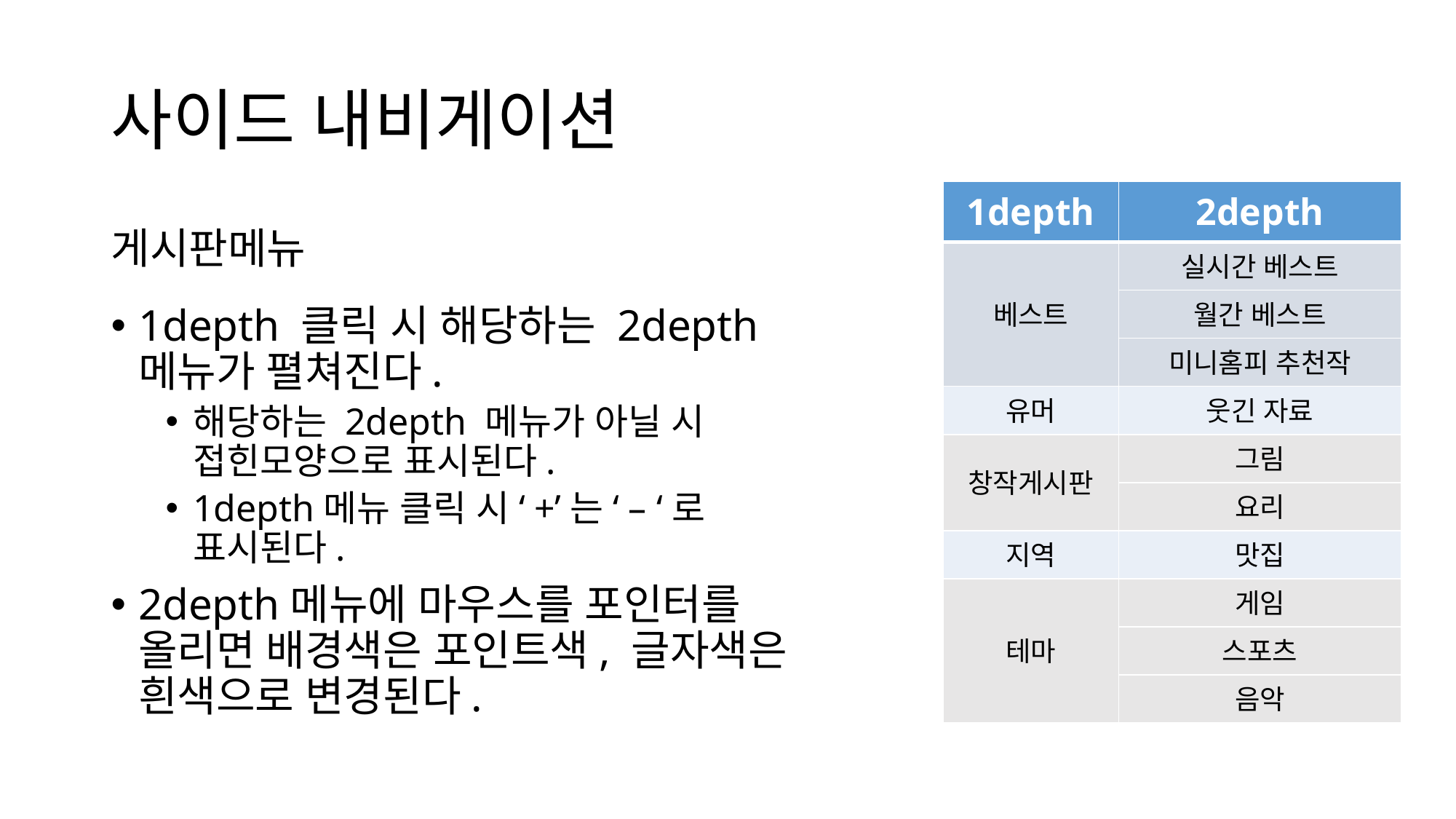

# 사이드 내비게이션
| 1depth | 2depth |
| --- | --- |
| 베스트 | 실시간 베스트 |
|  | 월간 베스트 |
|  | 미니홈피 추천작 |
| 유머 | 웃긴 자료 |
| 창작게시판 | 그림 |
|  | 요리 |
| 지역 | 맛집 |
| 테마 | 게임 |
|  | 스포츠 |
|  | 음악 |
게시판메뉴
1depth 클릭 시 해당하는 2depth메뉴가 펼쳐진다.
해당하는 2depth 메뉴가 아닐 시 접힌모양으로 표시된다.
1depth메뉴 클릭 시 ‘+’는 ‘ – ‘ 로 표시된다.
2depth메뉴에 마우스를 포인터를 올리면 배경색은 포인트색, 글자색은 흰색으로 변경된다.